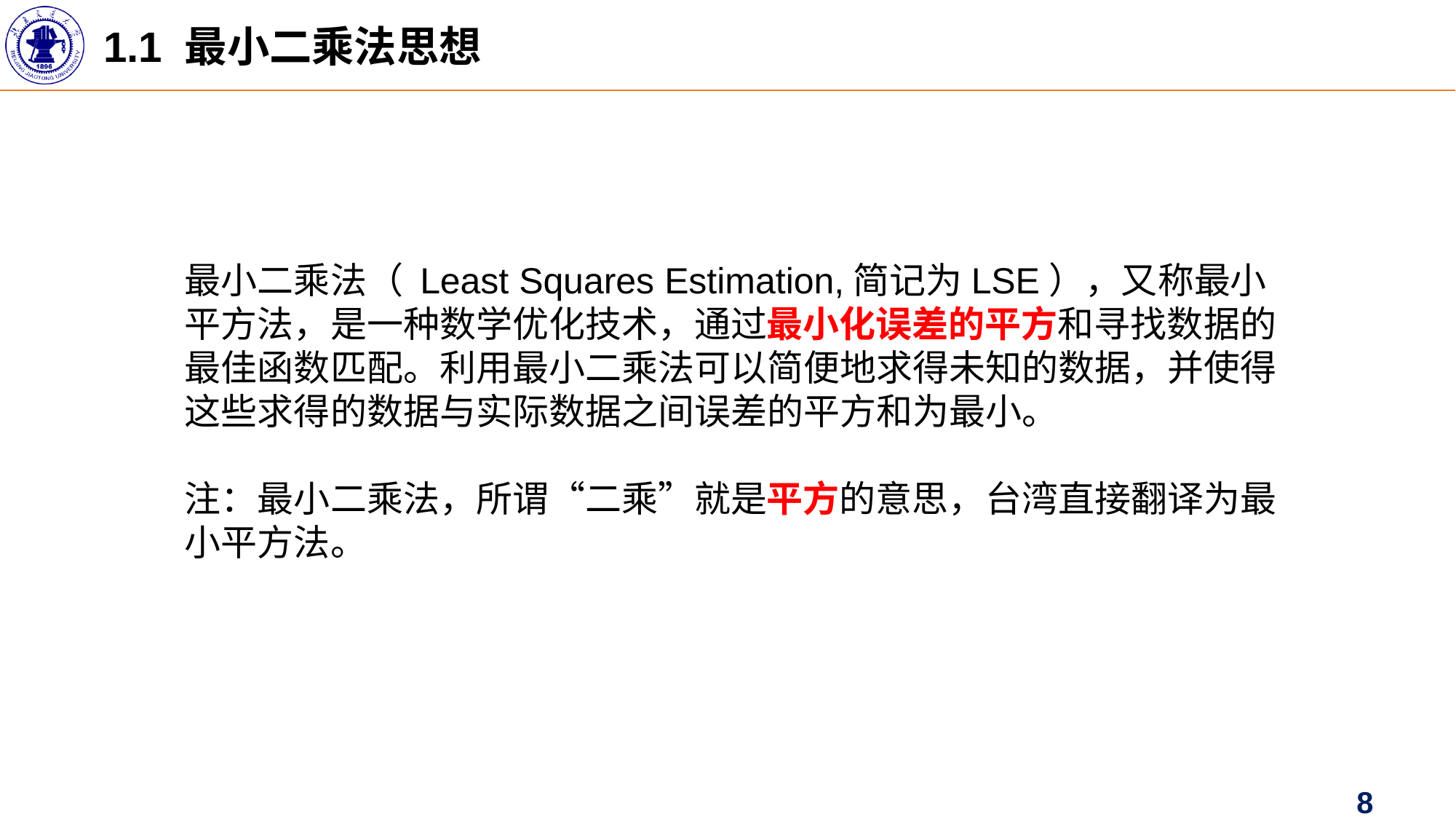

1.1 最小二乘法思想
最小二乘法（ Least Squares Estimation,简记为LSE），又称最小平方法，是一种数学优化技术，通过最小化误差的平方和寻找数据的最佳函数匹配。利用最小二乘法可以简便地求得未知的数据，并使得这些求得的数据与实际数据之间误差的平方和为最小。

注：最小二乘法，所谓“二乘”就是平方的意思，台湾直接翻译为最小平方法。